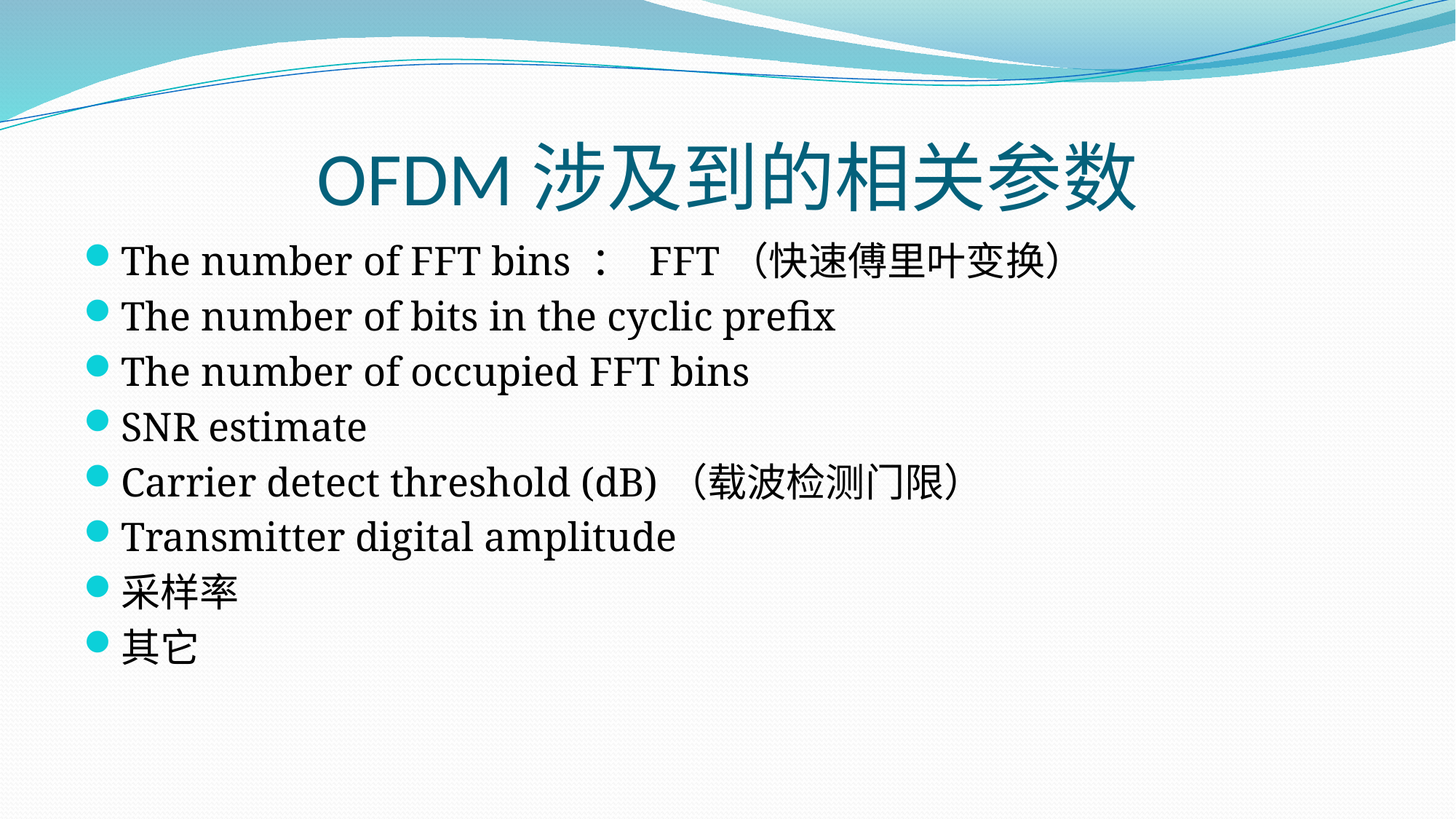

# OFDM涉及到的相关参数
The number of FFT bins ： FFT（快速傅里叶变换）
The number of bits in the cyclic prefix
The number of occupied FFT bins
SNR estimate
Carrier detect threshold (dB)（载波检测门限）
Transmitter digital amplitude
采样率
其它